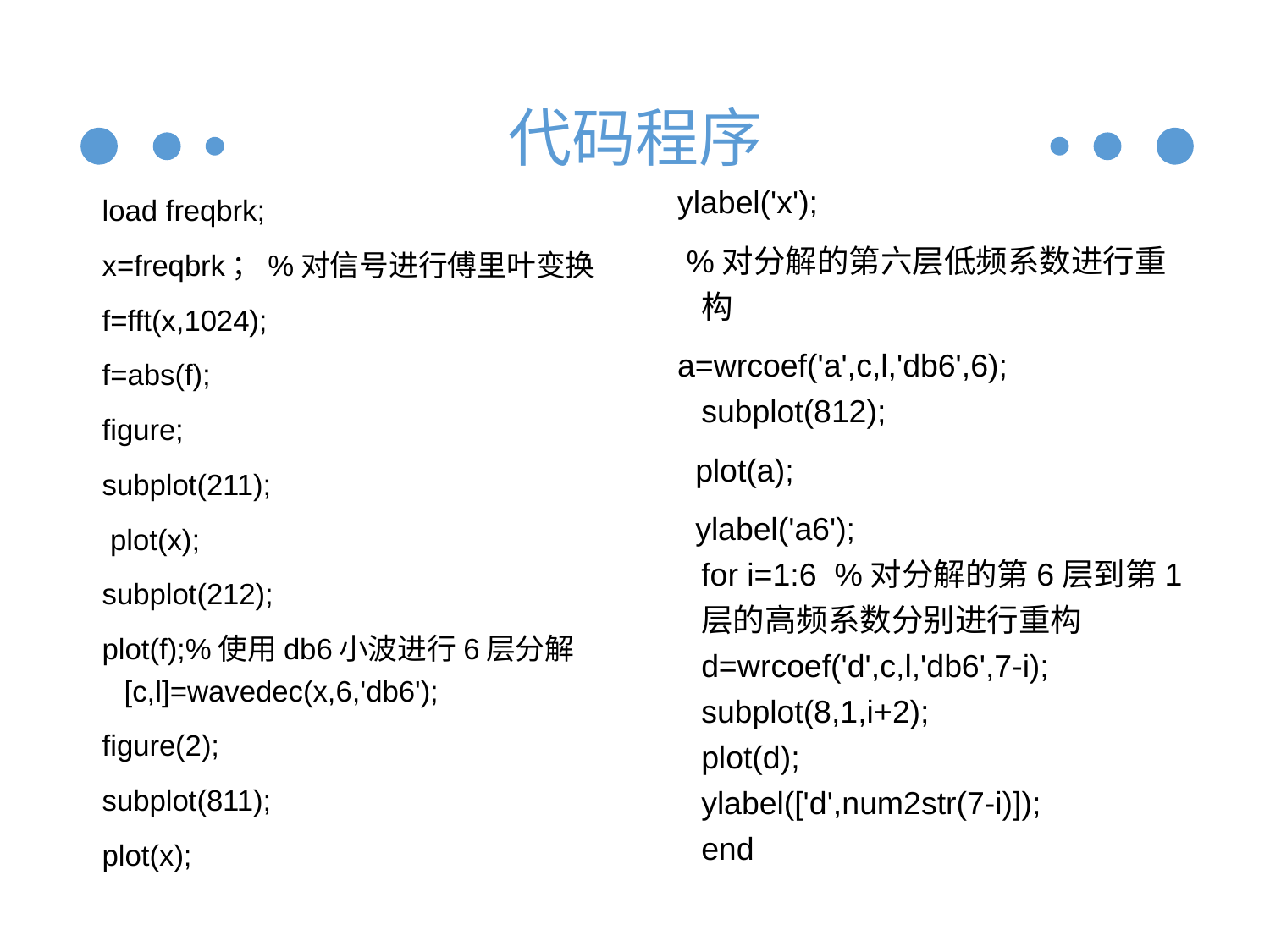

# 代码程序
ylabel('x');
 %对分解的第六层低频系数进行重构
a=wrcoef('a',c,l,'db6',6); subplot(812);
  plot(a);
  ylabel('a6');
for i=1:6  %对分解的第6层到第1层的高频系数分别进行重构d=wrcoef('d',c,l,'db6',7-i);
subplot(8,1,i+2);
plot(d);
ylabel(['d',num2str(7-i)]);
end
load freqbrk;
x=freqbrk；%对信号进行傅里叶变换
f=fft(x,1024);
f=abs(f);
figure;
subplot(211);
 plot(x);
subplot(212);
plot(f);%使用db6小波进行6层分解[c,l]=wavedec(x,6,'db6');
figure(2);
subplot(811);
plot(x);